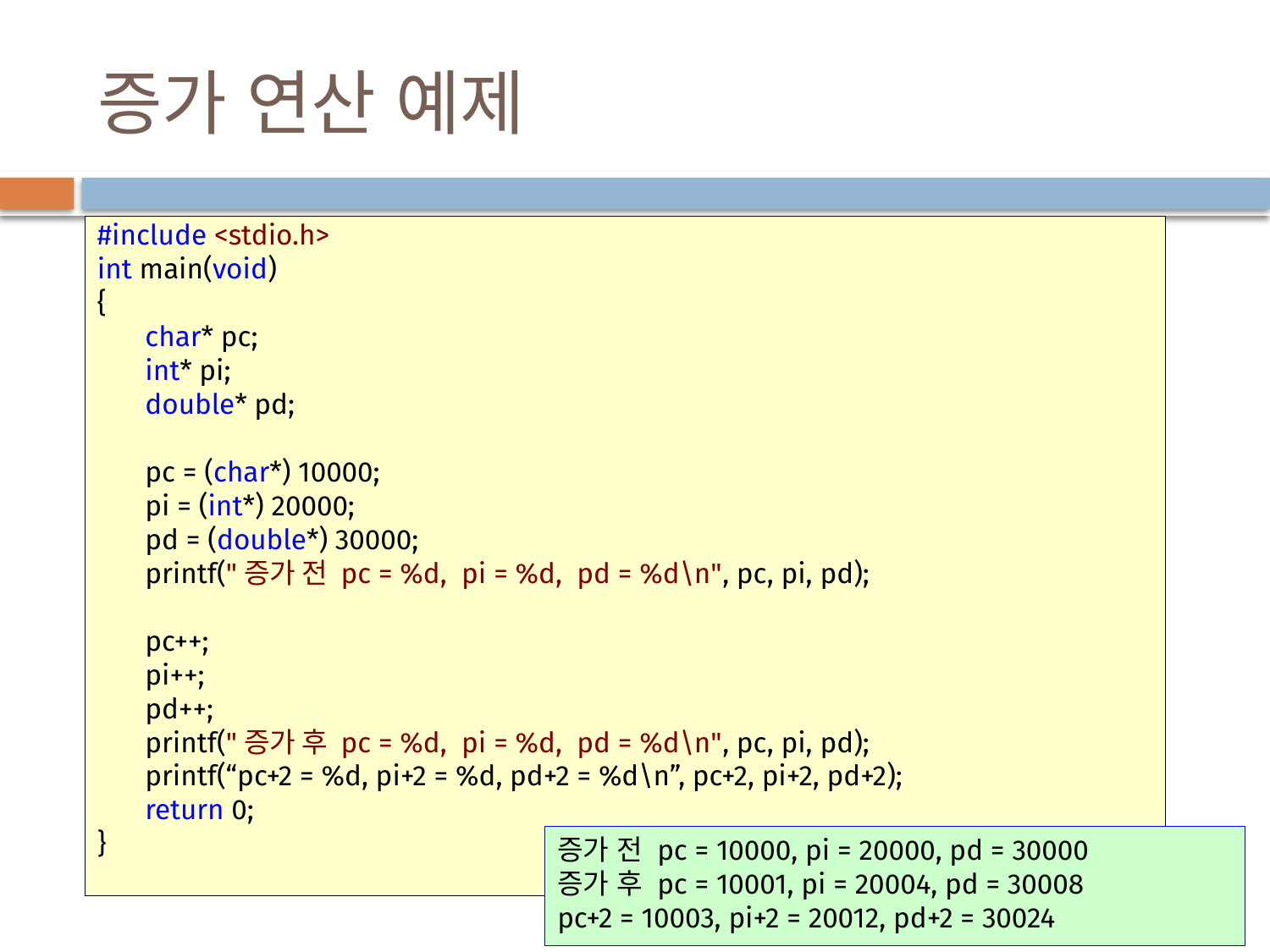

# 증가 연산 예제
#include <stdio.h>
int main(void)
{
	char* pc;
	int* pi;
	double* pd;

	pc = (char*) 10000;
	pi = (int*) 20000;
	pd = (double*) 30000;
	printf("증가 전 pc = %d,  pi = %d,  pd = %d\n", pc, pi, pd);

	pc++;
	pi++;
	pd++;
	printf("증가 후 pc = %d,  pi = %d,  pd = %d\n", pc, pi, pd);
	printf(“pc+2 = %d, pi+2 = %d, pd+2 = %d\n”, pc+2, pi+2, pd+2);
	return 0;
}

증가 전 pc = 10000, pi = 20000, pd = 30000
증가 후 pc = 10001, pi = 20004, pd = 30008
pc+2 = 10003, pi+2 = 20012, pd+2 = 30024